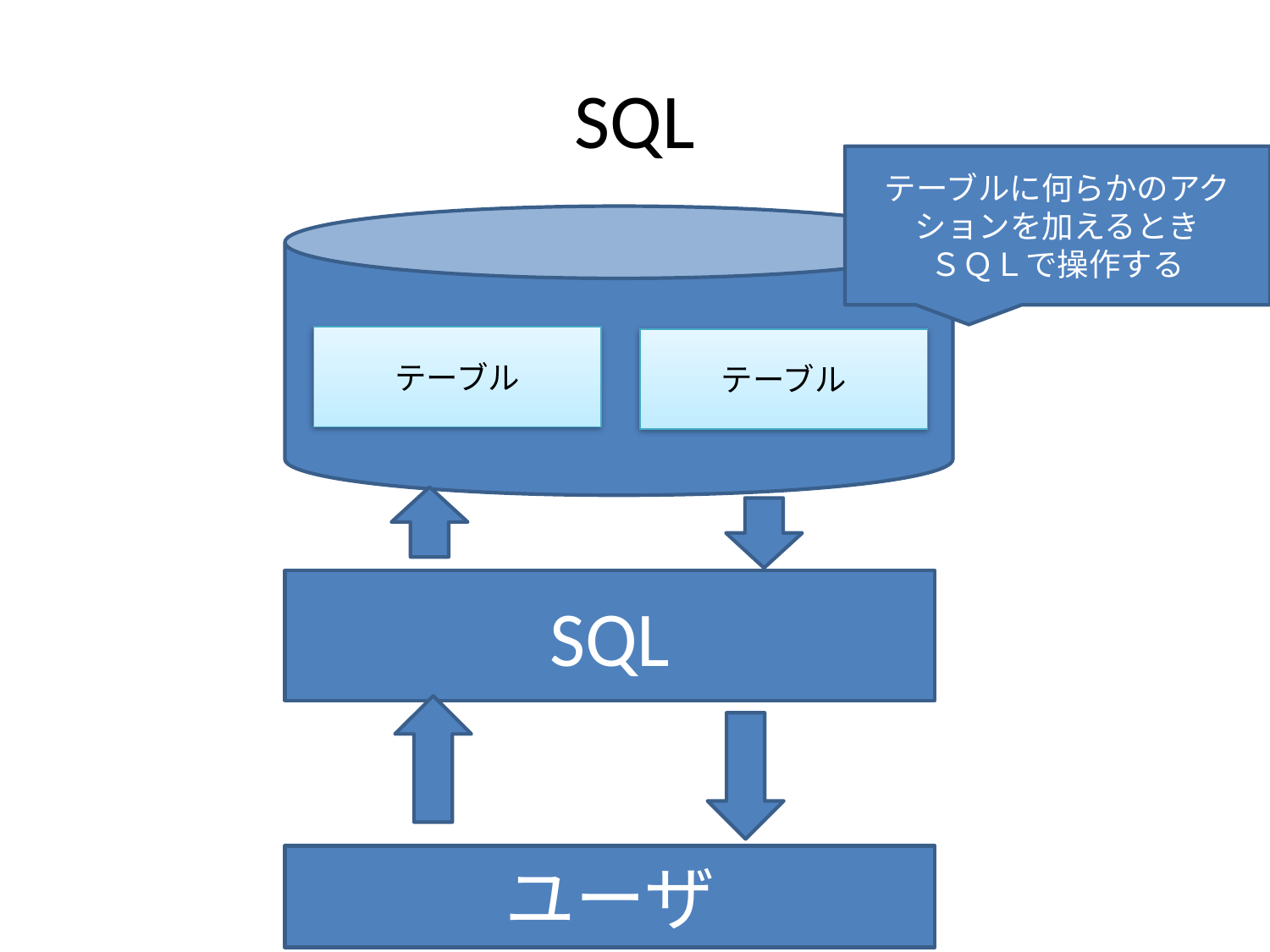

# SQL
テーブルに何らかのアクションを加えるとき
ＳＱＬで操作する

テーブル
テーブル

SQL

ユーザ